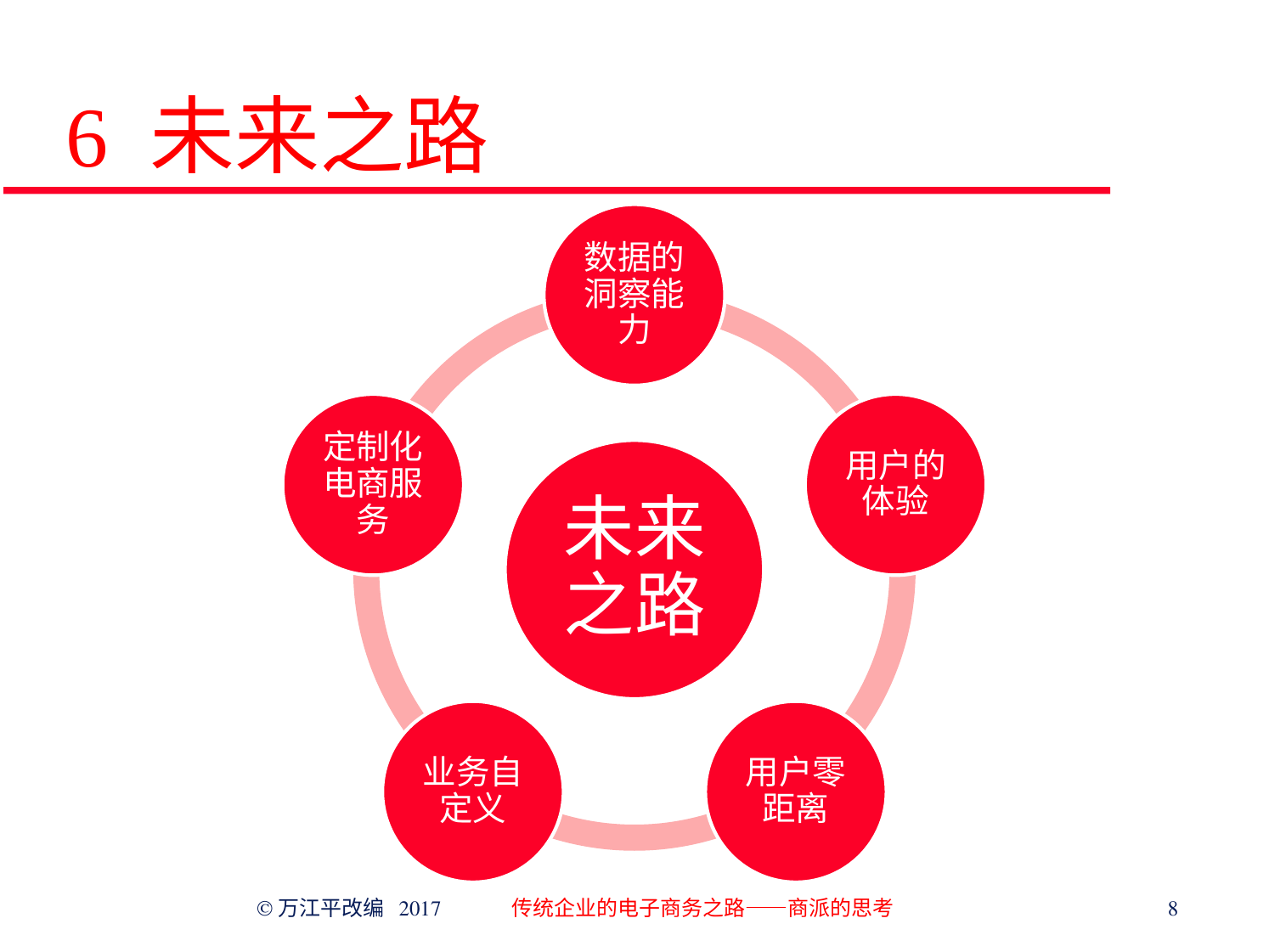

# 6 未来之路
未来之路
数据的洞察能力
用户的体验
用户零距离
业务自定义
定制化电商服务